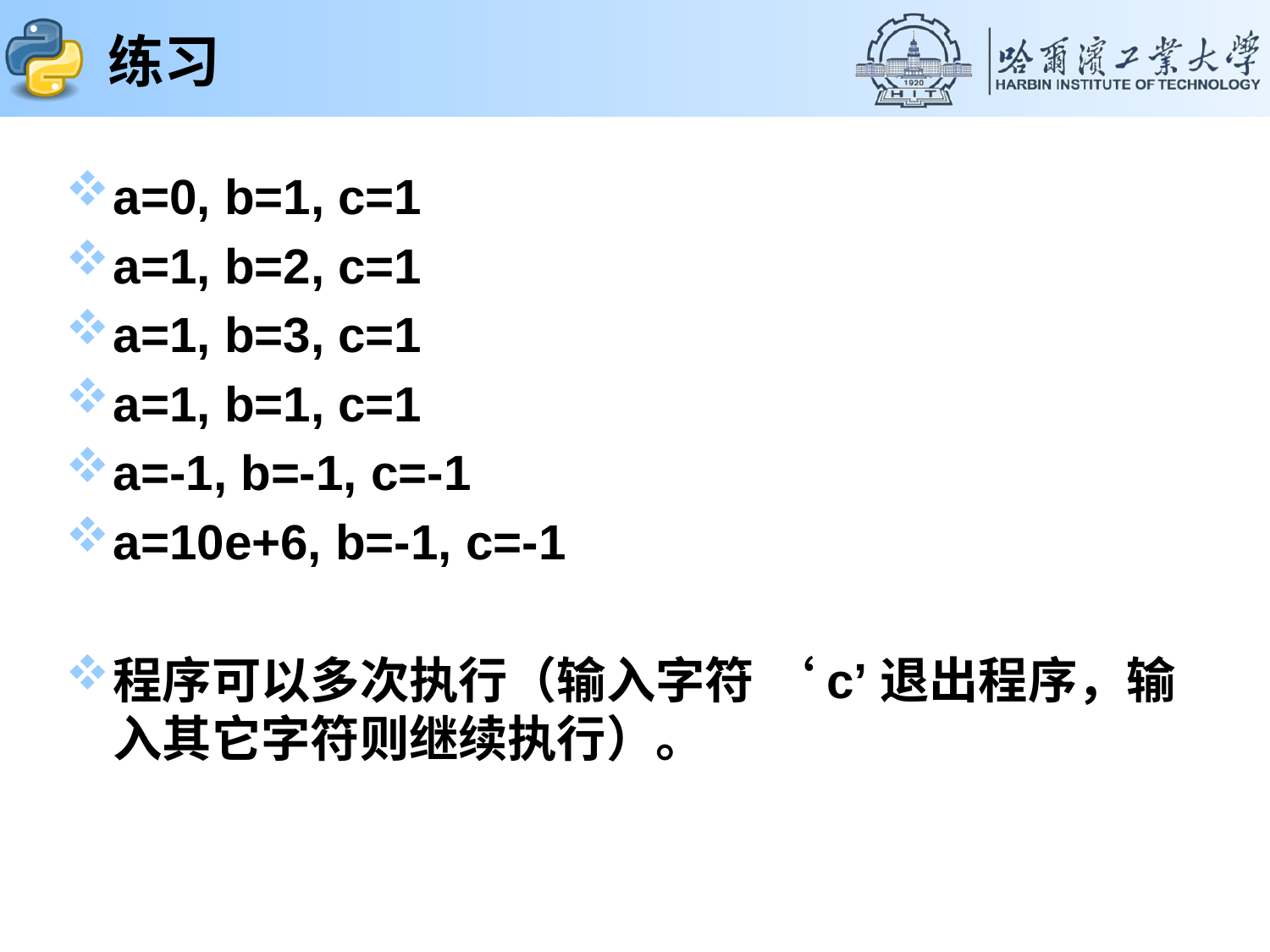

# 练习
a=0, b=1, c=1
a=1, b=2, c=1
a=1, b=3, c=1
a=1, b=1, c=1
a=-1, b=-1, c=-1
a=10e+6, b=-1, c=-1

程序可以多次执行（输入字符 ‘c’退出程序，输入其它字符则继续执行）。